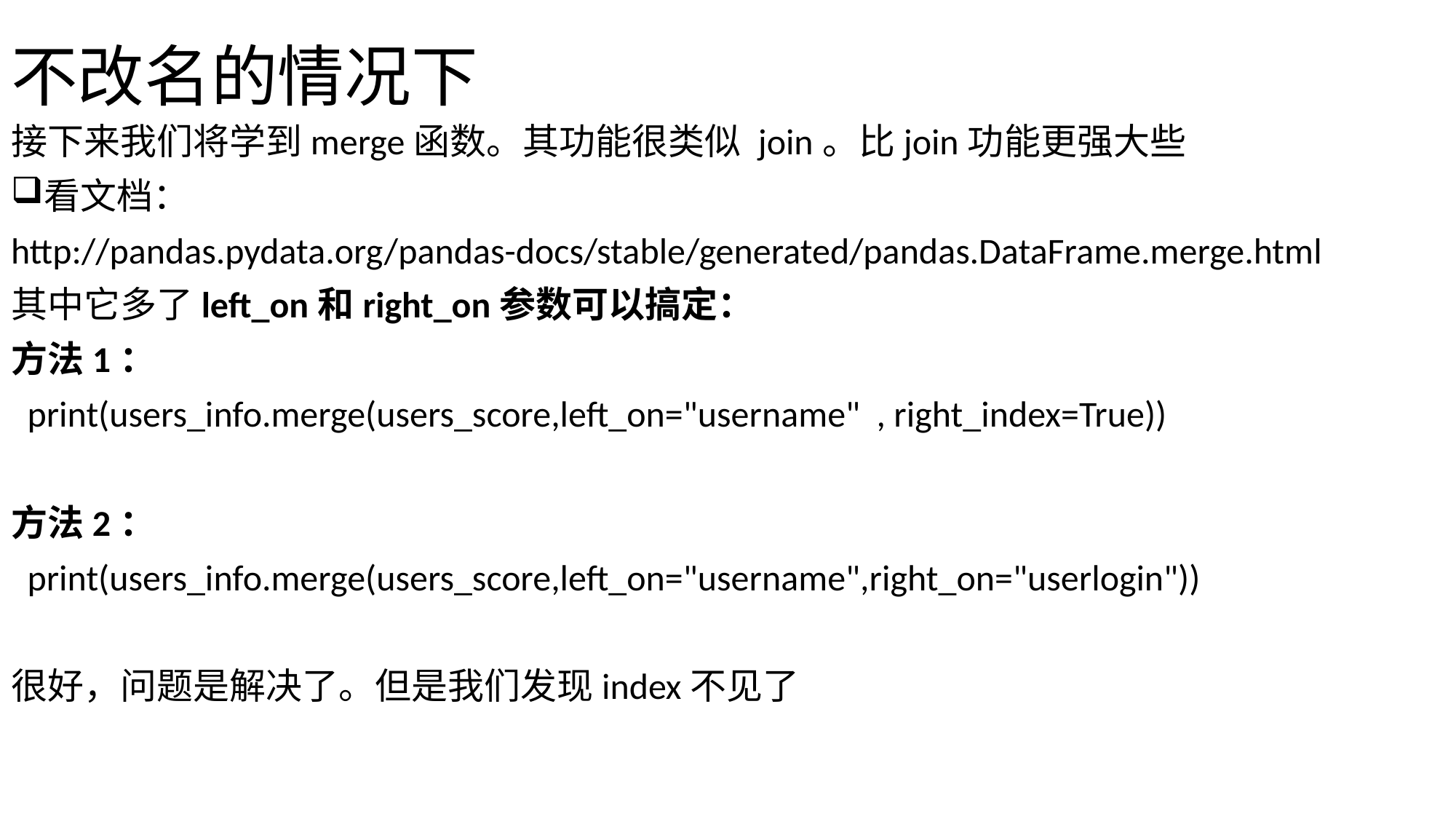

# 不改名的情况下
接下来我们将学到merge函数。其功能很类似 join。比join功能更强大些
看文档：
http://pandas.pydata.org/pandas-docs/stable/generated/pandas.DataFrame.merge.html
其中它多了left_on和right_on参数可以搞定：
方法1：
  print(users_info.merge(users_score,left_on="username"  , right_index=True))

方法2：
  print(users_info.merge(users_score,left_on="username",right_on="userlogin"))

很好，问题是解决了。但是我们发现index不见了